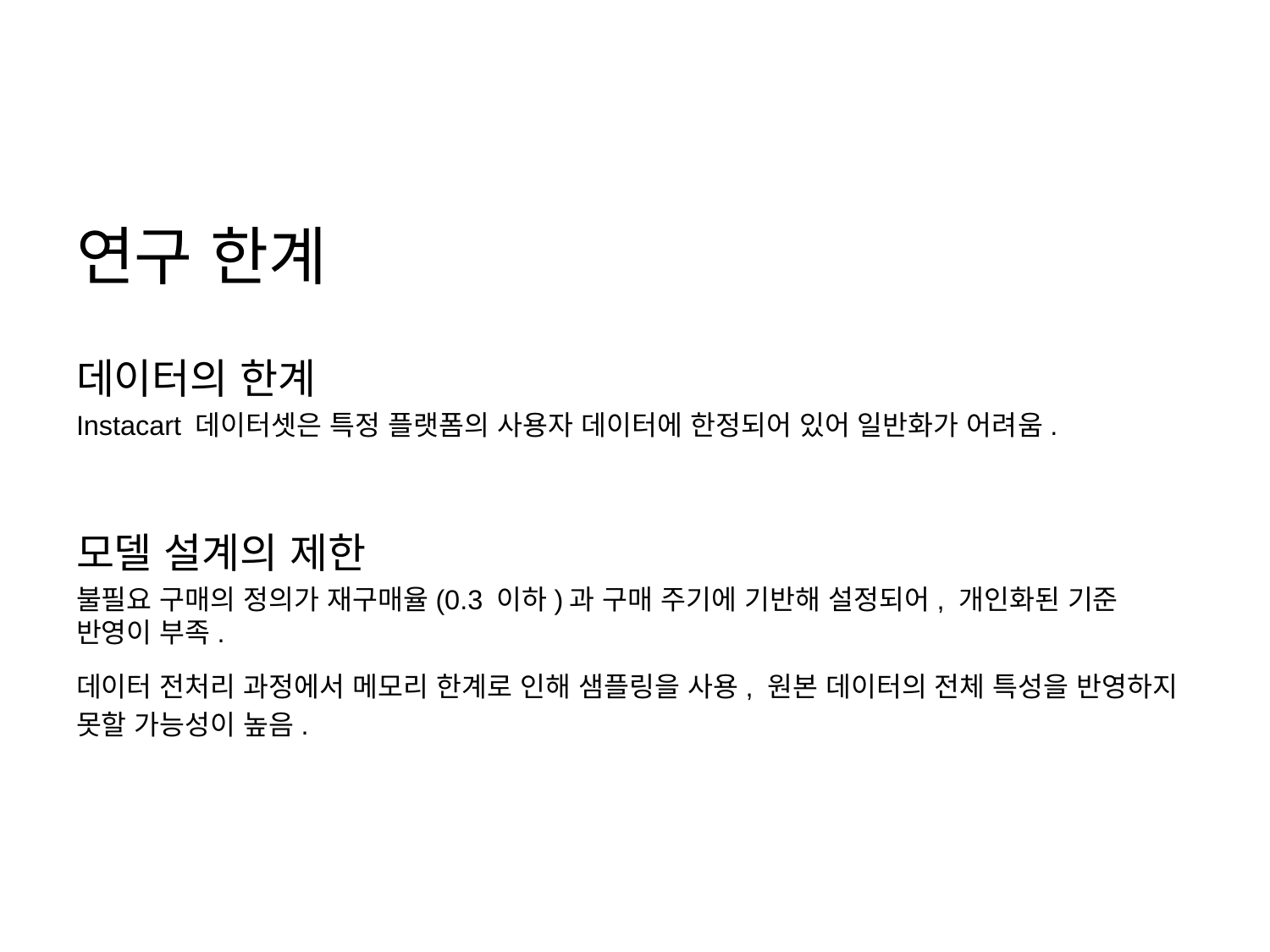

# 연구 한계
데이터의 한계
Instacart 데이터셋은 특정 플랫폼의 사용자 데이터에 한정되어 있어 일반화가 어려움.

모델 설계의 제한
불필요 구매의 정의가 재구매율(0.3 이하)과 구매 주기에 기반해 설정되어, 개인화된 기준 반영이 부족.

데이터 전처리 과정에서 메모리 한계로 인해 샘플링을 사용, 원본 데이터의 전체 특성을 반영하지
못할 가능성이 높음.